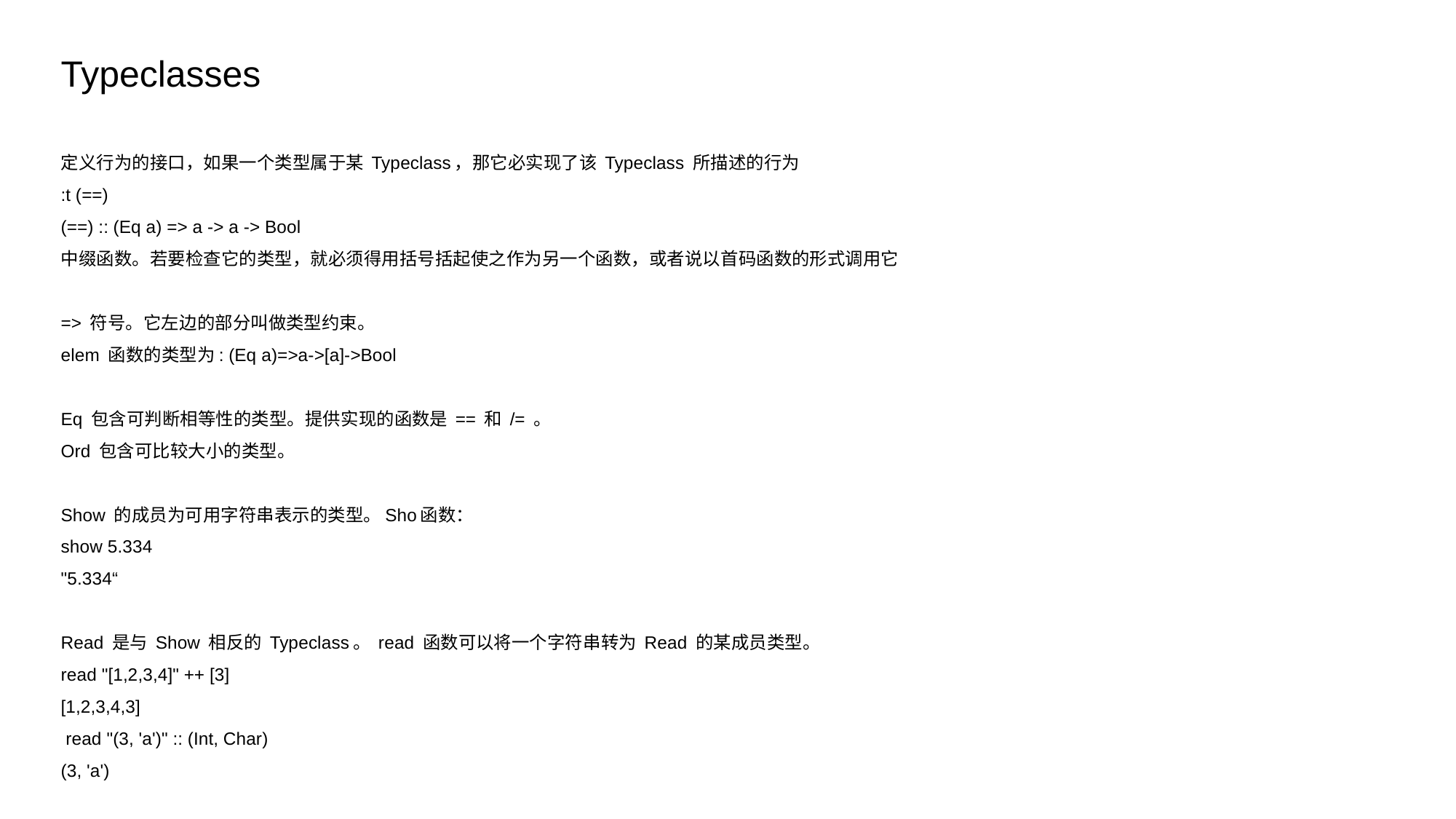

# Typeclasses
定义行为的接口，如果一个类型属于某 Typeclass，那它必实现了该 Typeclass 所描述的行为
:t (==)
(==) :: (Eq a) => a -> a -> Bool
中缀函数。若要检查它的类型，就必须得用括号括起使之作为另一个函数，或者说以首码函数的形式调用它

=> 符号。它左边的部分叫做类型约束。
elem 函数的类型为: (Eq a)=>a->[a]->Bool

Eq 包含可判断相等性的类型。提供实现的函数是 == 和 /= 。
Ord 包含可比较大小的类型。

Show 的成员为可用字符串表示的类型。Sho函数：
show 5.334
"5.334“

Read 是与 Show 相反的 Typeclass。 read 函数可以将一个字符串转为 Read 的某成员类型。
read "[1,2,3,4]" ++ [3]
[1,2,3,4,3]
 read "(3, 'a')" :: (Int, Char)
(3, 'a')